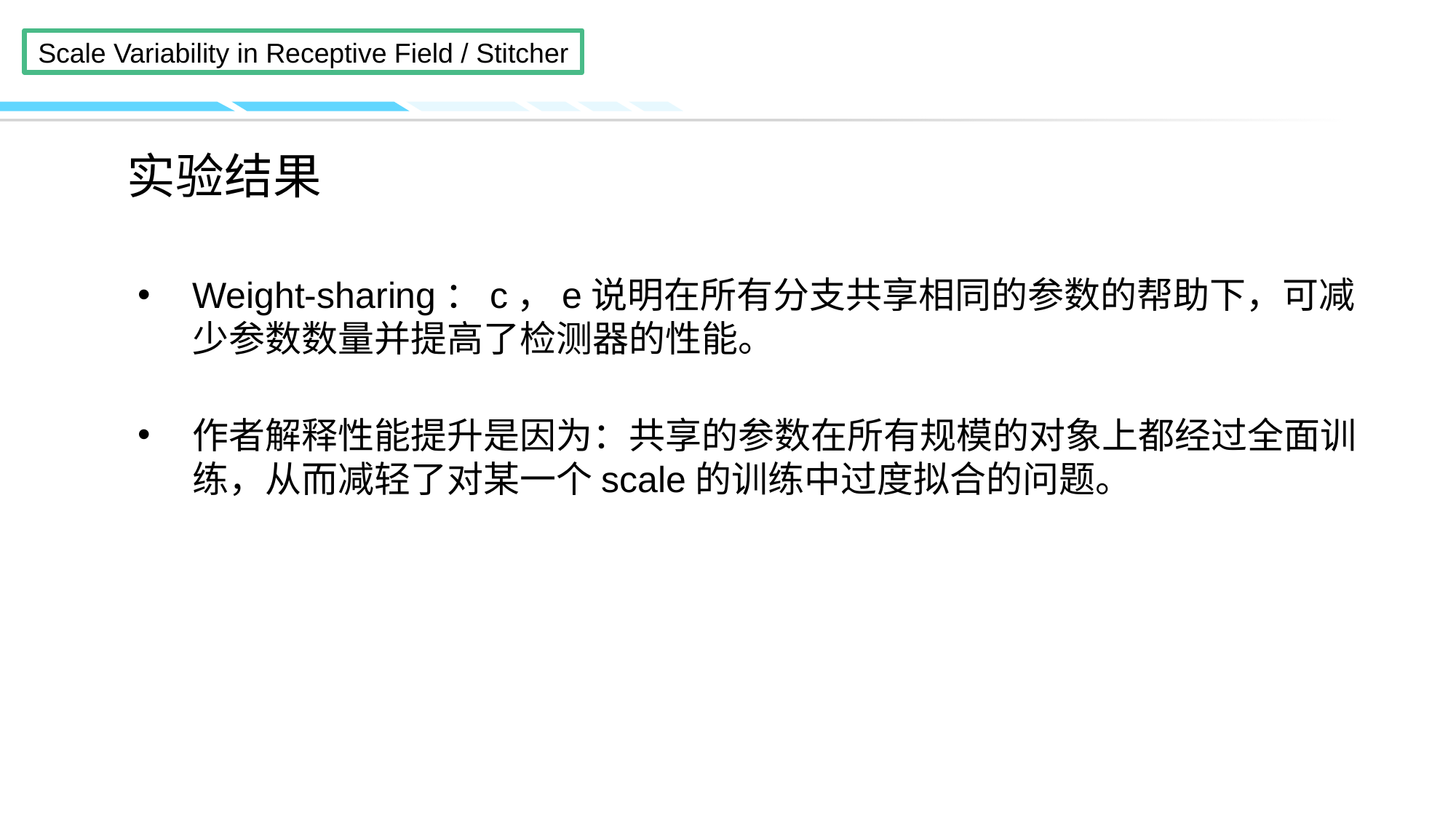

# 实验结果
Weight-sharing：c，e说明在所有分支共享相同的参数的帮助下，可减少参数数量并提高了检测器的性能。
作者解释性能提升是因为：共享的参数在所有规模的对象上都经过全面训练，从而减轻了对某一个scale的训练中过度拟合的问题。